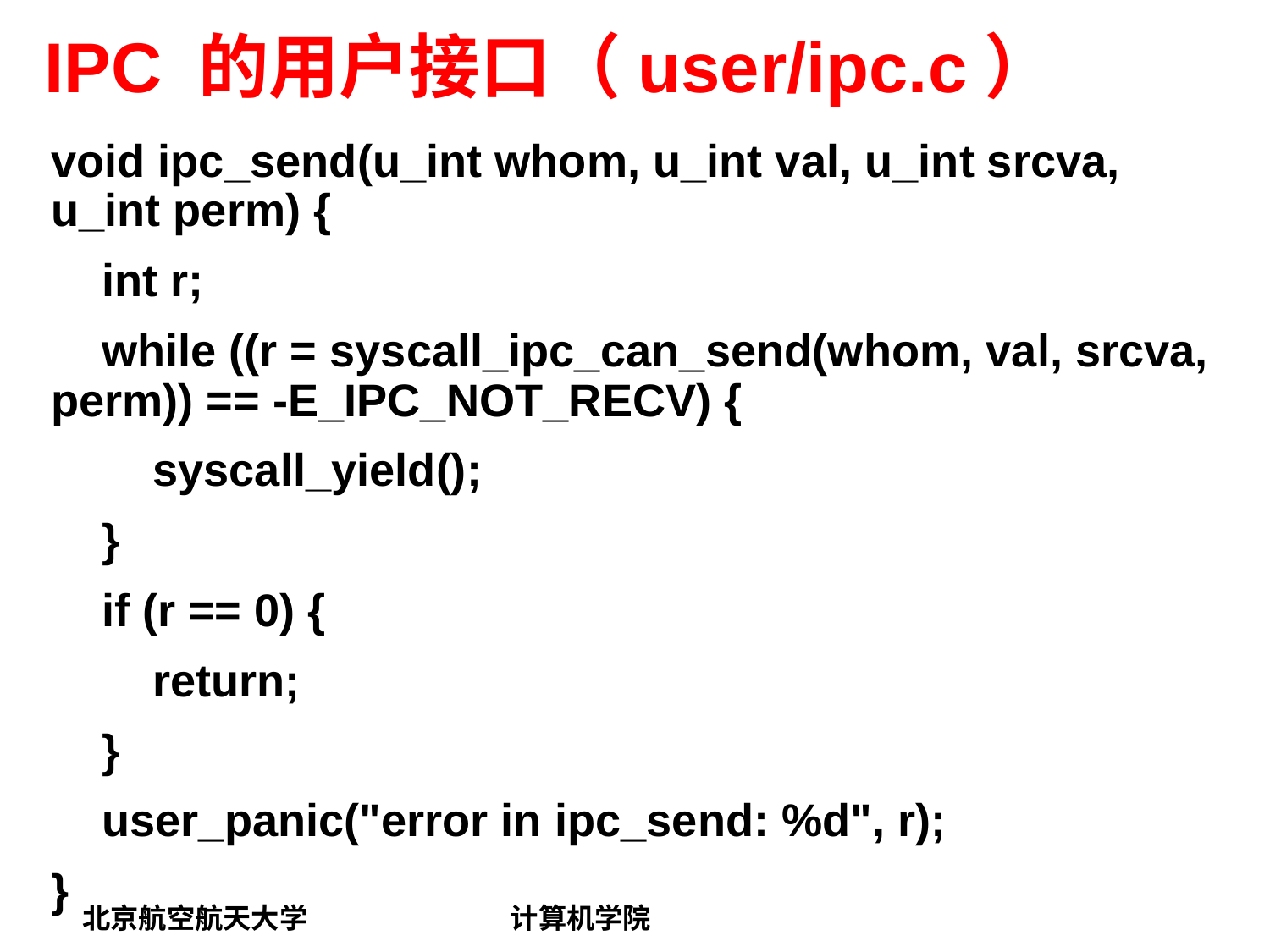

# IPC 的用户接口（user/ipc.c）
void ipc_send(u_int whom, u_int val, u_int srcva, u_int perm) {
    int r;
    while ((r = syscall_ipc_can_send(whom, val, srcva, perm)) == -E_IPC_NOT_RECV) {
        syscall_yield();
    }
    if (r == 0) {
        return;
    }
    user_panic("error in ipc_send: %d", r);
}